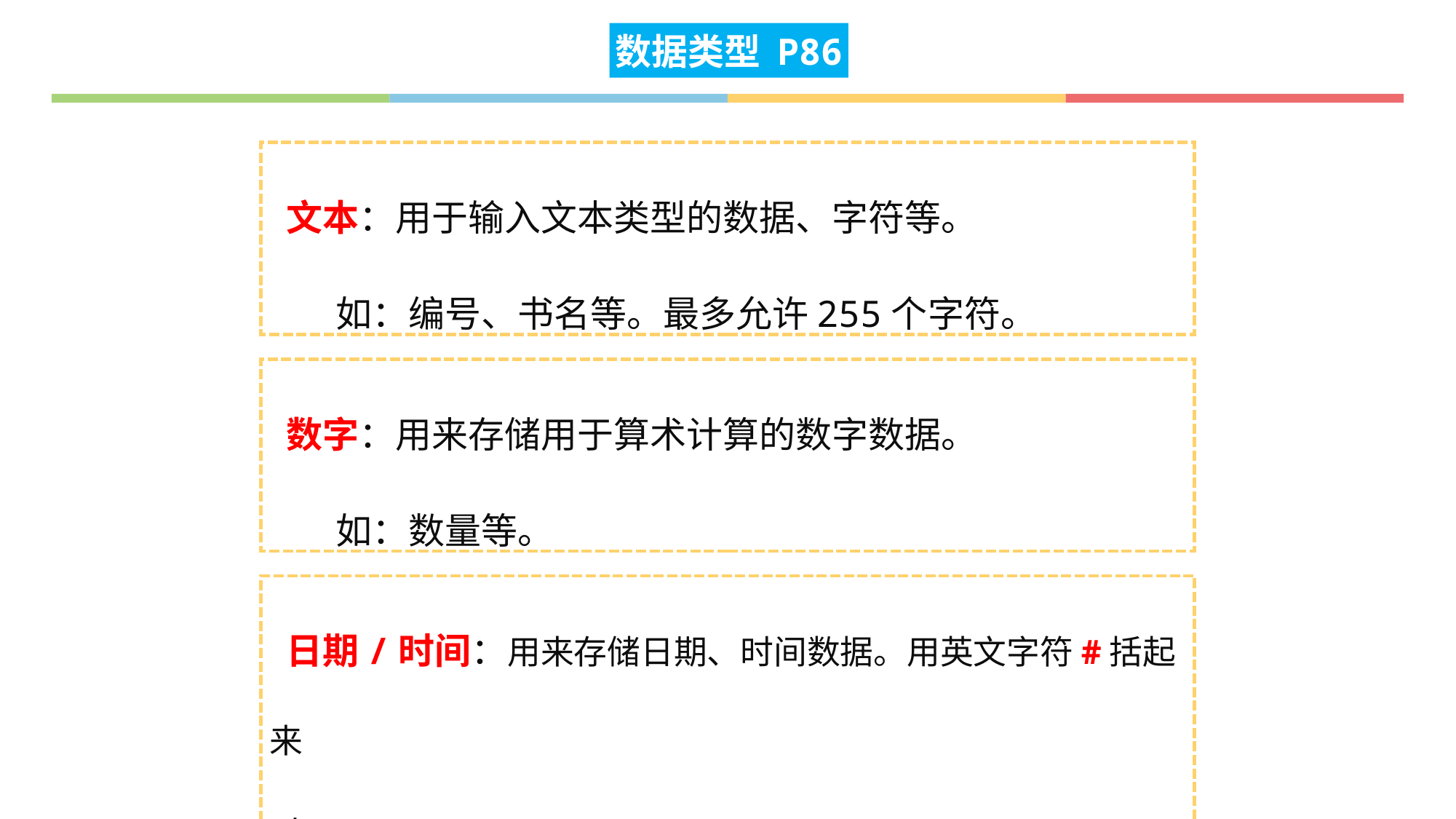

数据类型 P86
 文本：用于输入文本类型的数据、字符等。
       如：编号、书名等。最多允许255个字符。
 数字：用来存储用于算术计算的数字数据。
       如：数量等。
 日期/时间：用来存储日期、时间数据。用英文字符#括起来
 如：#2021-05-05#  #2021/05/05#  #2021-05-05 15:30#。